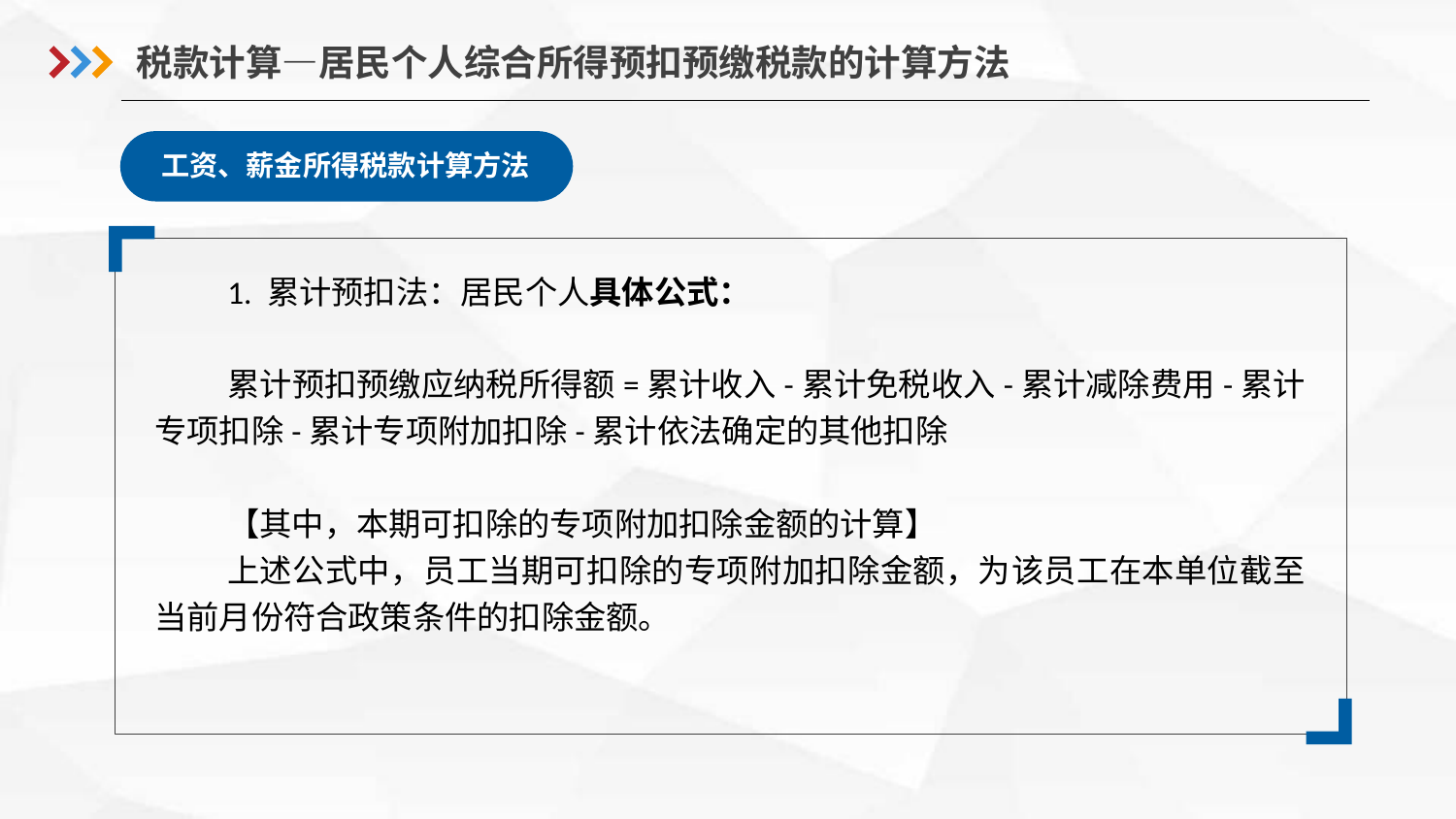

税款计算—居民个人综合所得预扣预缴税款的计算方法

工资、薪金所得税款计算方法

1. 累计预扣法：居民个人具体公式：

累计预扣预缴应纳税所得额=累计收入-累计免税收入-累计减除费用-累计专项扣除-累计专项附加扣除-累计依法确定的其他扣除

【其中，本期可扣除的专项附加扣除金额的计算】
上述公式中，员工当期可扣除的专项附加扣除金额，为该员工在本单位截至当前月份符合政策条件的扣除金额。